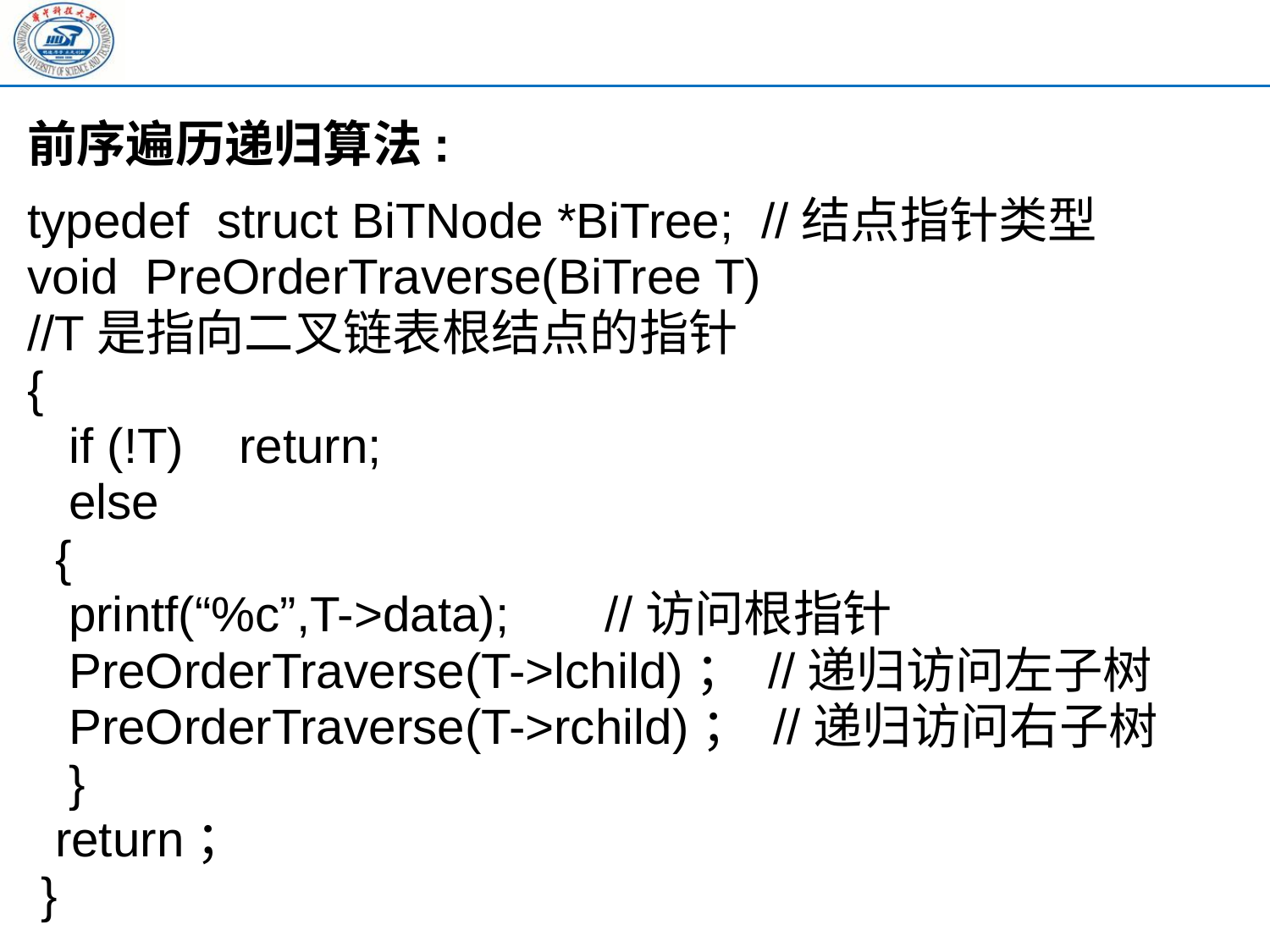

前序遍历递归算法:

typedef  struct BiTNode *BiTree;  //结点指针类型
void  PreOrderTraverse(BiTree T)
//T是指向二叉链表根结点的指针
{
   if (!T)    return;
   else
  {
   printf(“%c”,T->data);       //访问根指针
   PreOrderTraverse(T->lchild)； //递归访问左子树
   PreOrderTraverse(T->rchild)； //递归访问右子树
   }
  return；
 }